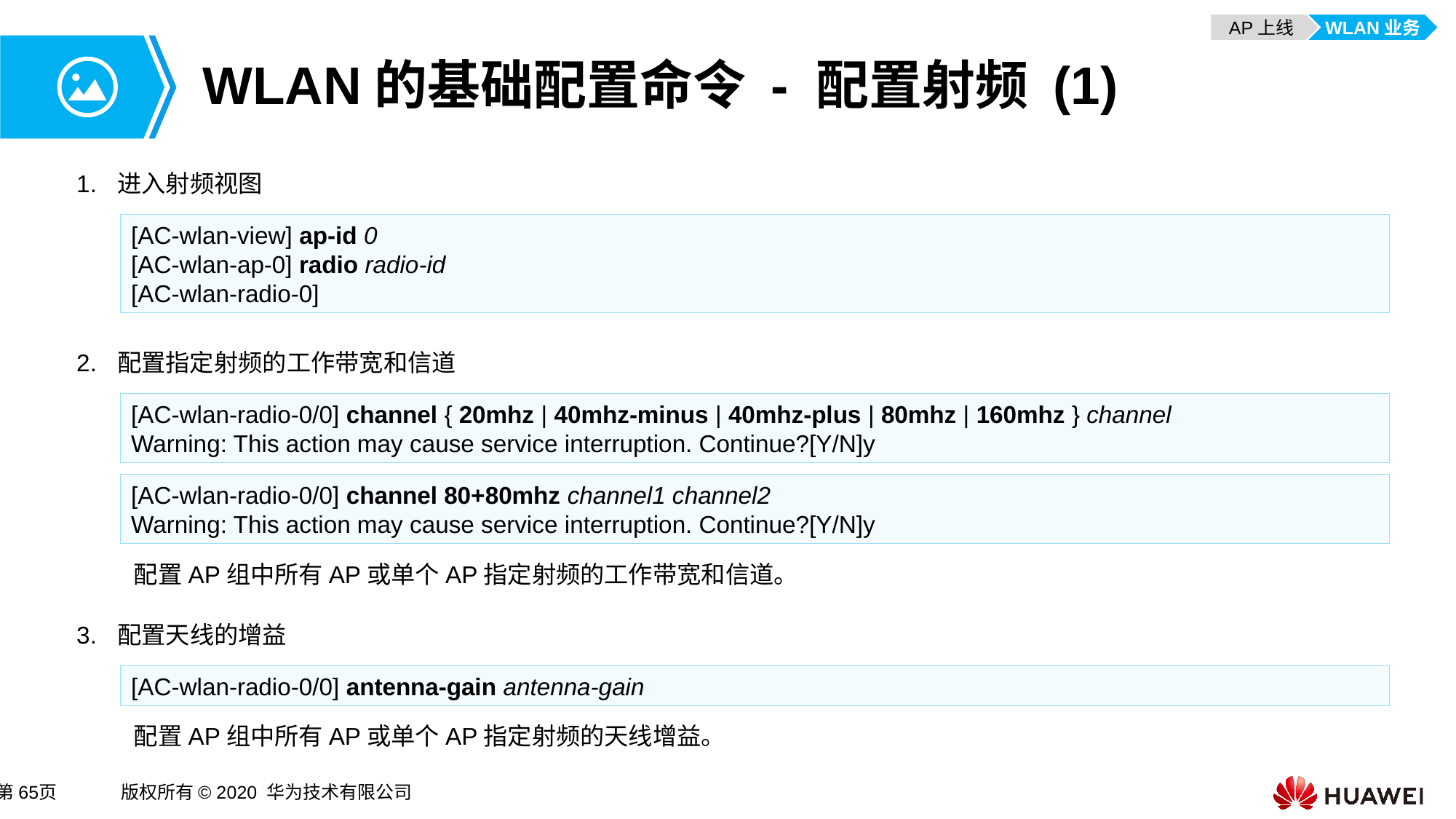

AP上线
WLAN业务
# WLAN的基础配置命令 - 配置射频 (1)
进入射频视图
[AC-wlan-view] ap-id 0
[AC-wlan-ap-0] radio radio-id
[AC-wlan-radio-0]
配置指定射频的工作带宽和信道
[AC-wlan-radio-0/0] channel { 20mhz | 40mhz-minus | 40mhz-plus | 80mhz | 160mhz } channel
Warning: This action may cause service interruption. Continue?[Y/N]y
[AC-wlan-radio-0/0] channel 80+80mhz channel1 channel2
Warning: This action may cause service interruption. Continue?[Y/N]y
配置AP组中所有AP或单个AP指定射频的工作带宽和信道。
配置天线的增益
[AC-wlan-radio-0/0] antenna-gain antenna-gain
配置AP组中所有AP或单个AP指定射频的天线增益。